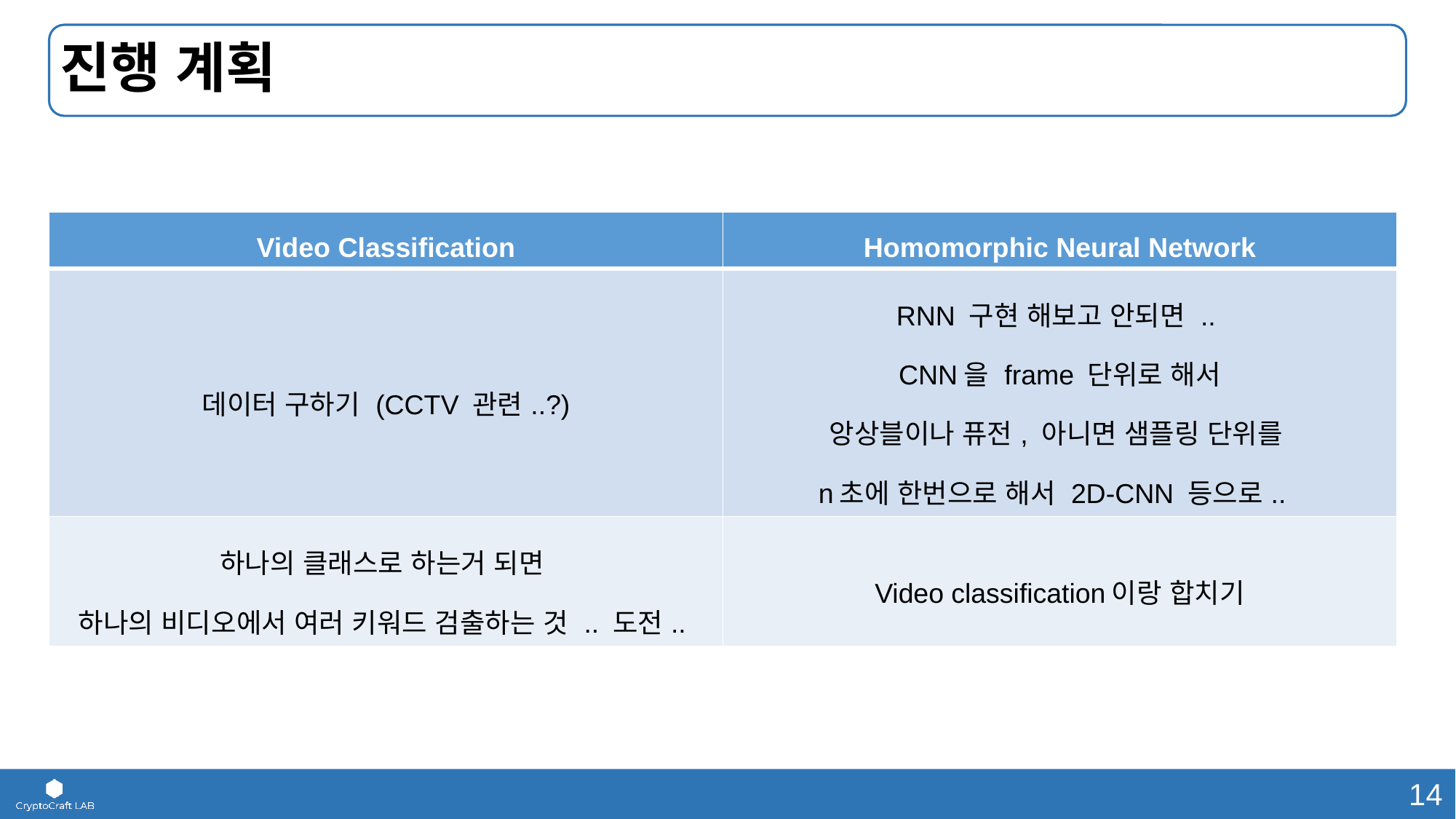

# 진행 계획
| Video Classification | Homomorphic Neural Network |
| --- | --- |
| 데이터 구하기 (CCTV 관련..?) | RNN 구현 해보고 안되면 .. CNN을 frame 단위로 해서 앙상블이나 퓨전, 아니면 샘플링 단위를 n초에 한번으로 해서 2D-CNN 등으로.. |
| 하나의 클래스로 하는거 되면 하나의 비디오에서 여러 키워드 검출하는 것 .. 도전.. | Video classification이랑 합치기 |